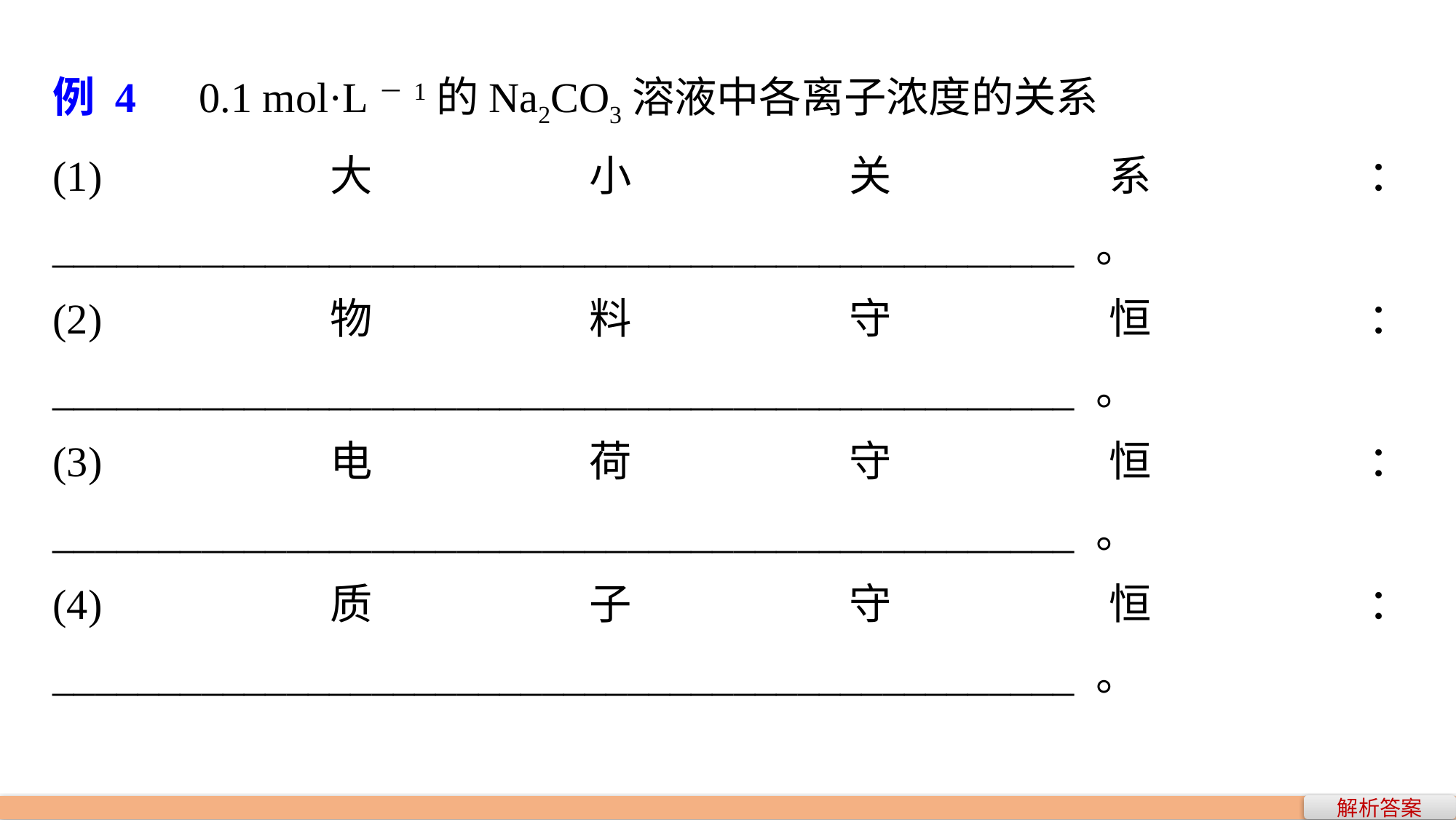

例 4　0.1 mol·L－1的Na2CO3溶液中各离子浓度的关系
(1)大小关系： ________________________________________________ 。
(2)物料守恒： ________________________________________________ 。
(3)电荷守恒： ________________________________________________ 。
(4)质子守恒： ________________________________________________ 。
解析答案